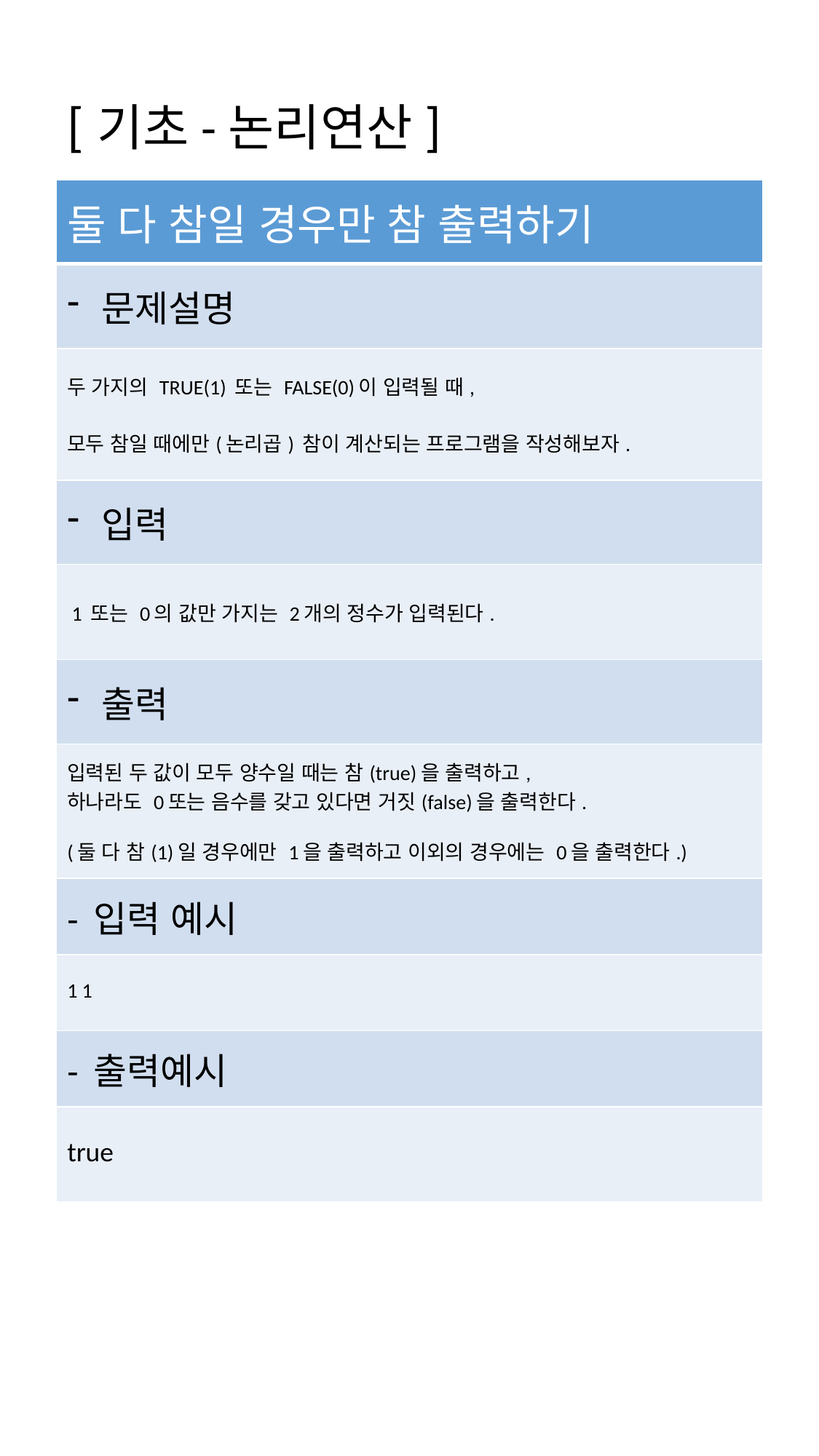

# [기초-논리연산]
| 둘 다 참일 경우만 참 출력하기 |
| --- |
| 문제설명 |
| 두 가지의 TRUE(1) 또는 FALSE(0)이 입력될 때, 모두 참일 때에만(논리곱) 참이 계산되는 프로그램을 작성해보자. |
| 입력 |
| 1 또는 0의 값만 가지는 2개의 정수가 입력된다. |
| 출력 |
| 입력된 두 값이 모두 양수일 때는 참(true)을 출력하고, 하나라도 0또는 음수를 갖고 있다면 거짓(false)을 출력한다. (둘 다 참(1)일 경우에만 1을 출력하고 이외의 경우에는 0을 출력한다.) |
| - 입력 예시 |
| 1 1 |
| - 출력예시 |
| true |